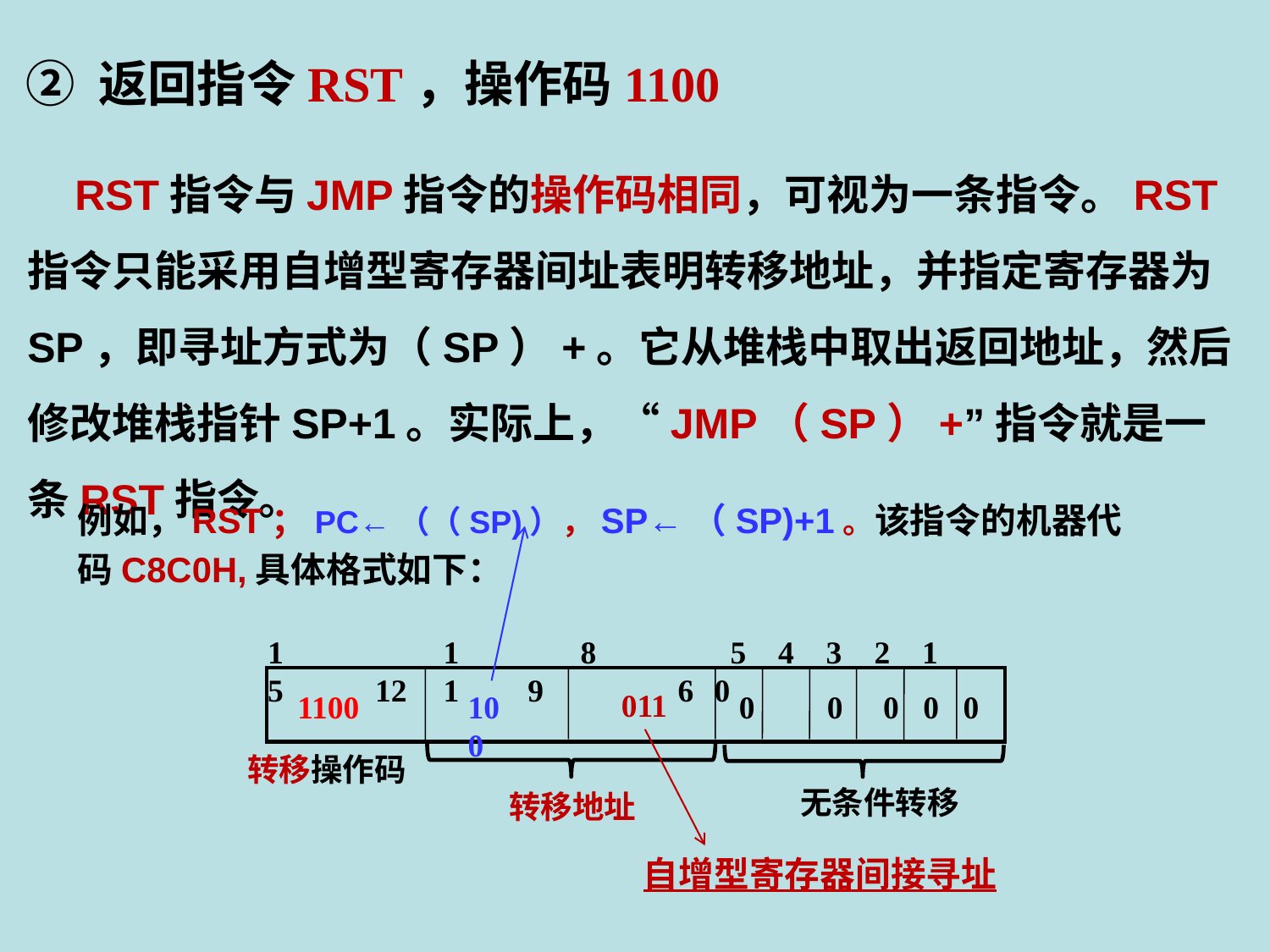

② 返回指令RST，操作码1100
    RST指令与JMP指令的操作码相同，可视为一条指令。RST指令只能采用自增型寄存器间址表明转移地址，并指定寄存器为SP，即寻址方式为（SP）+。它从堆栈中取出返回地址，然后修改堆栈指针SP+1。实际上，“JMP（SP）+”指令就是一条RST指令。
例如，RST；PC←（（SP)），SP←（SP)+1。该指令的机器代码C8C0H,具体格式如下：

15
  12
11
  9
8
  6
  5    4    3    2    1    0

1100

011
100
0         0     0   0   0

转移操作码
无条件转移
转移地址
自增型寄存器间接寻址